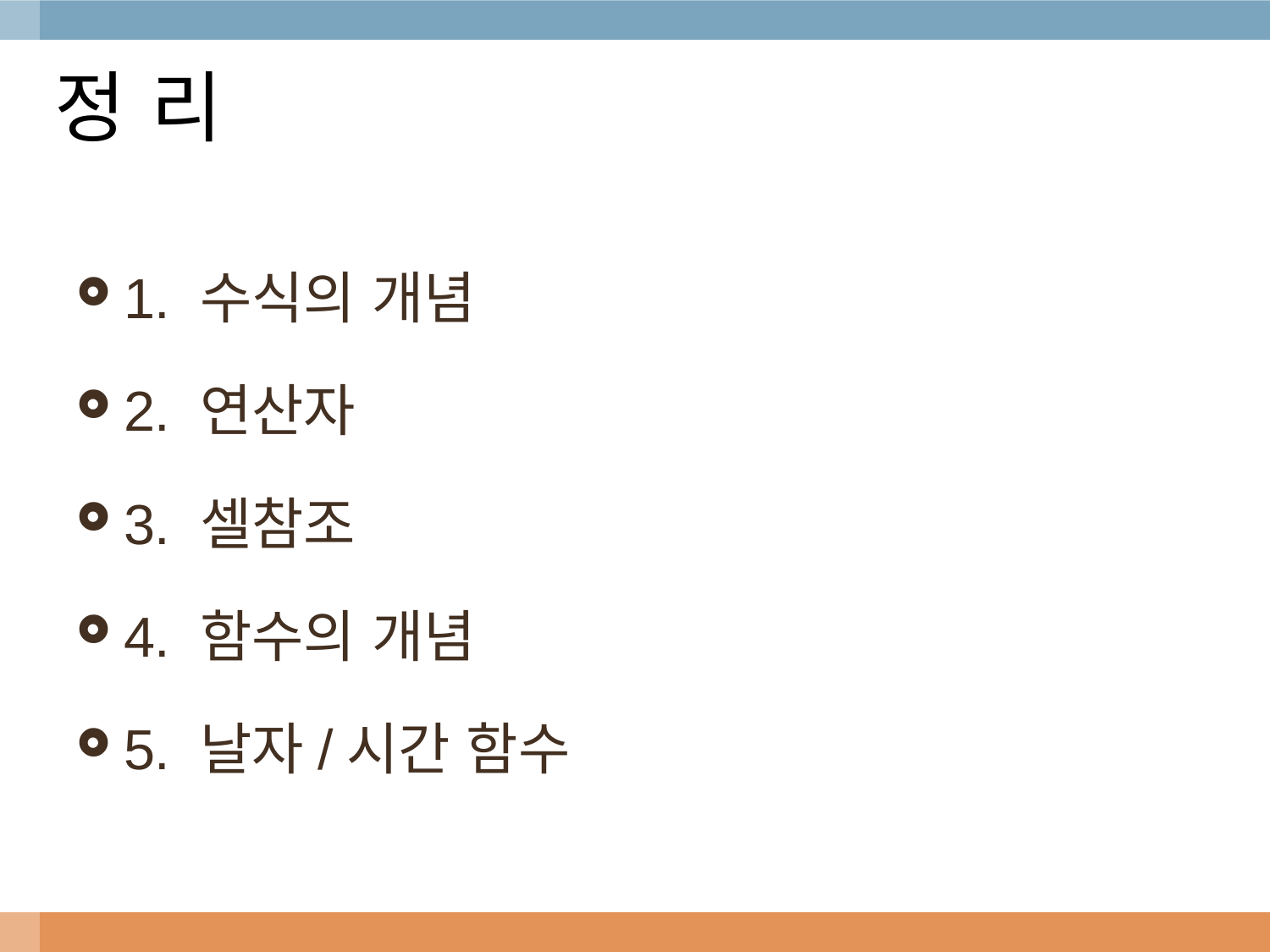

# 정 리
1. 수식의 개념
2. 연산자
3. 셀참조
4. 함수의 개념
5. 날자/시간 함수